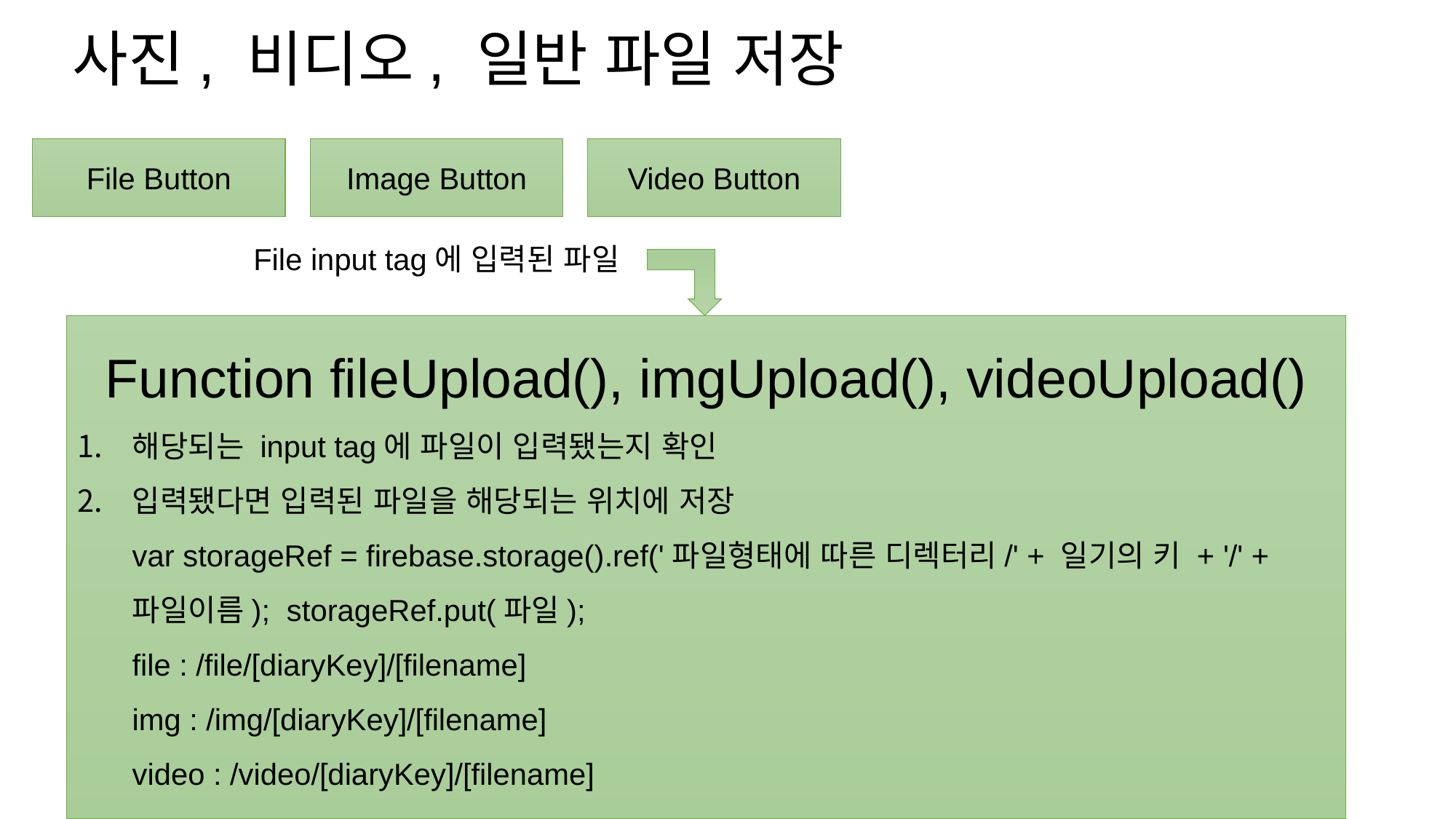

사진, 비디오, 일반 파일 저장
File Button
Image Button
Video Button
File input tag에 입력된 파일

Function fileUpload(), imgUpload(), videoUpload()
해당되는 input tag에 파일이 입력됐는지 확인
입력됐다면 입력된 파일을 해당되는 위치에 저장
var storageRef = firebase.storage().ref('파일형태에 따른 디렉터리/' + 일기의 키 + '/' + 파일이름);  storageRef.put(파일);
file : /file/[diaryKey]/[filename]
img : /img/[diaryKey]/[filename]
video : /video/[diaryKey]/[filename]